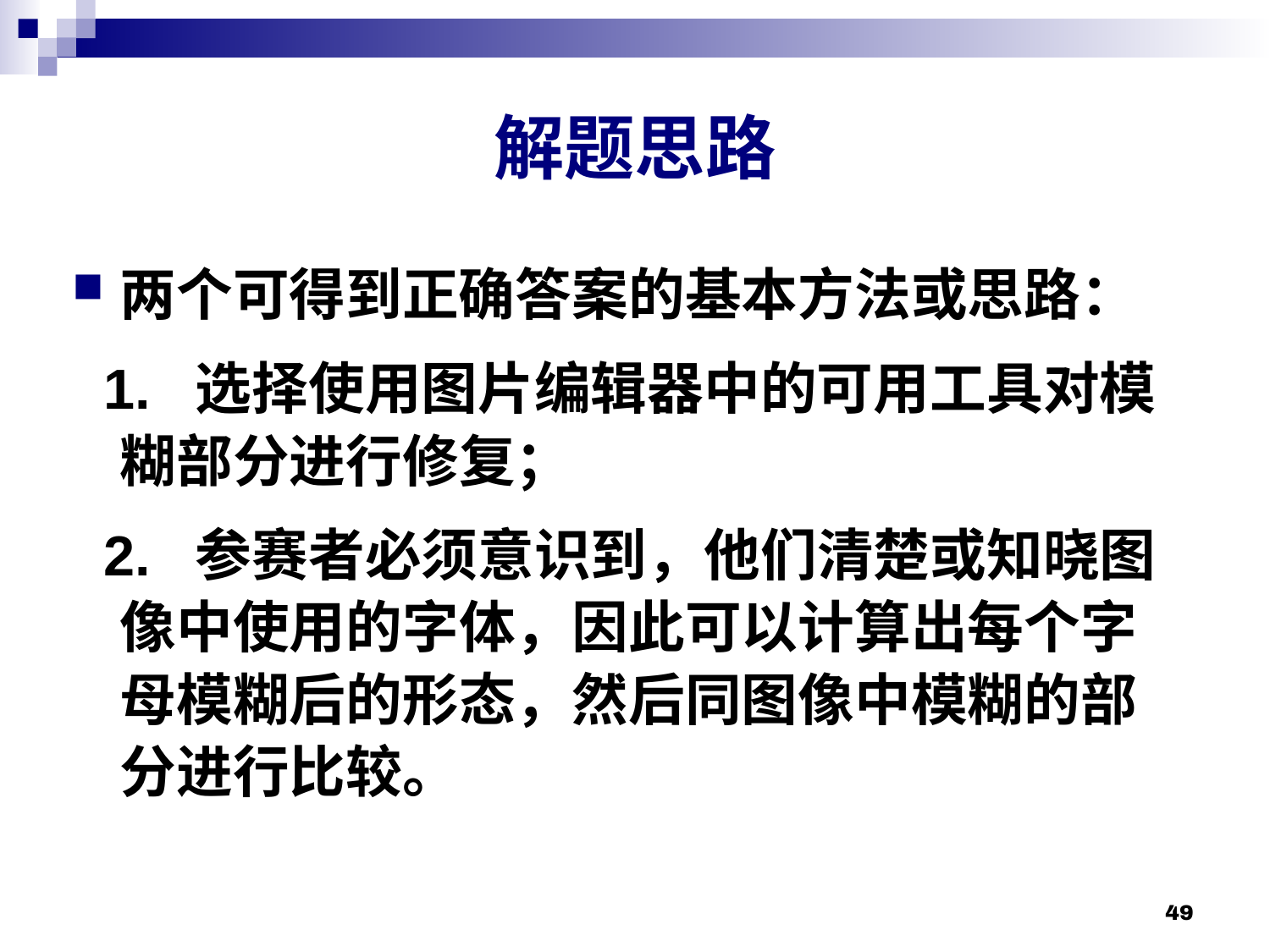

# 解题思路
两个可得到正确答案的基本方法或思路：
  1.  选择使用图片编辑器中的可用工具对模糊部分进行修复；
  2.  参赛者必须意识到，他们清楚或知晓图像中使用的字体，因此可以计算出每个字母模糊后的形态，然后同图像中模糊的部分进行比较。

49